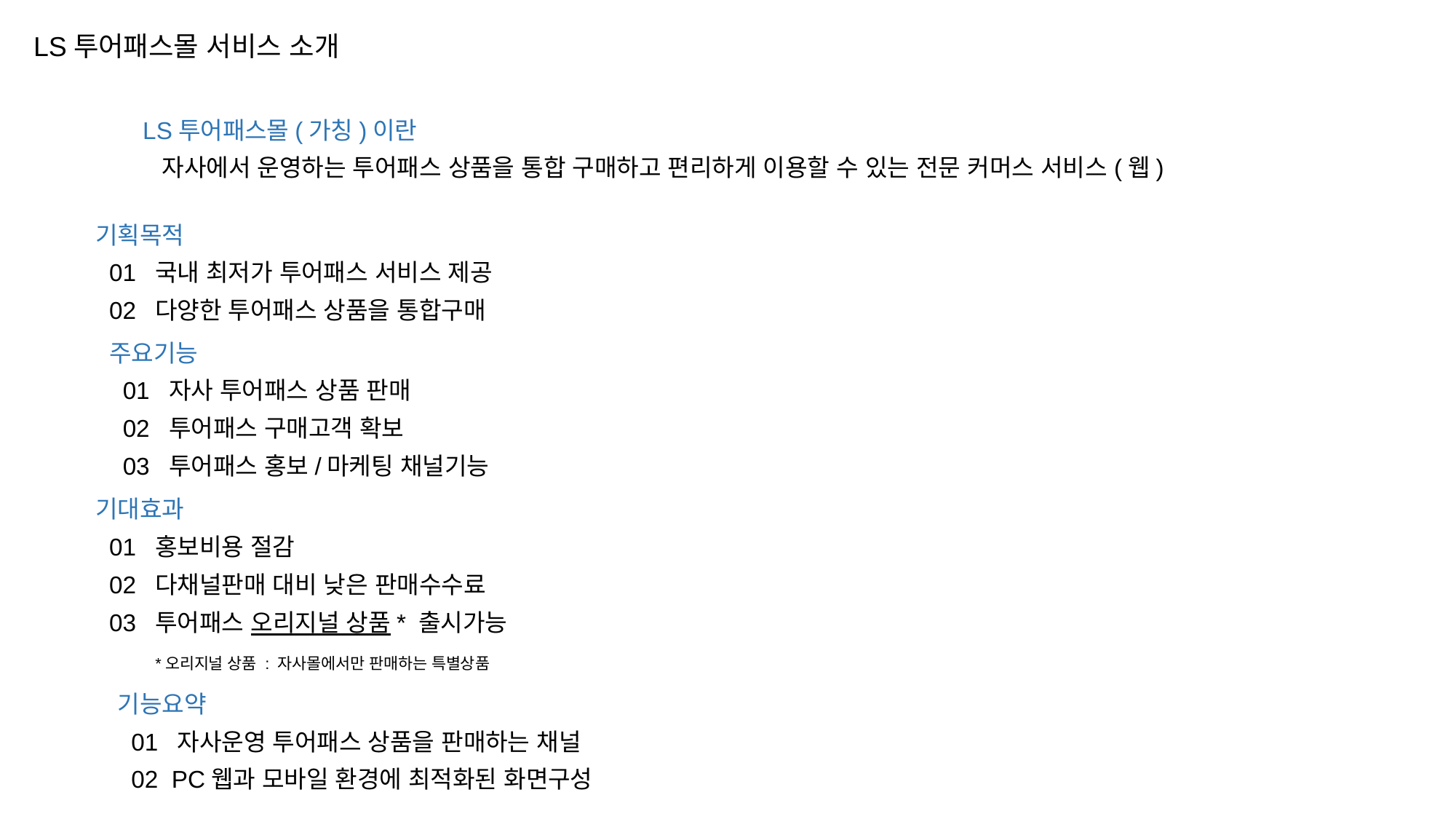

LS투어패스몰 서비스 소개
LS투어패스몰(가칭)이란
  자사에서 운영하는 투어패스 상품을 통합 구매하고 편리하게 이용할 수 있는 전문 커머스 서비스(웹)
기획목적
  01  국내 최저가 투어패스 서비스 제공
  02  다양한 투어패스 상품을 통합구매
주요기능
  01  자사 투어패스 상품 판매
  02  투어패스 구매고객 확보
  03  투어패스 홍보/마케팅 채널기능
기대효과
  01  홍보비용 절감
  02  다채널판매 대비 낮은 판매수수료
  03  투어패스 오리지널 상품* 출시가능
        *오리지널 상품 : 자사몰에서만 판매하는 특별상품
기능요약
  01  자사운영 투어패스 상품을 판매하는 채널
  02  PC웹과 모바일 환경에 최적화된 화면구성